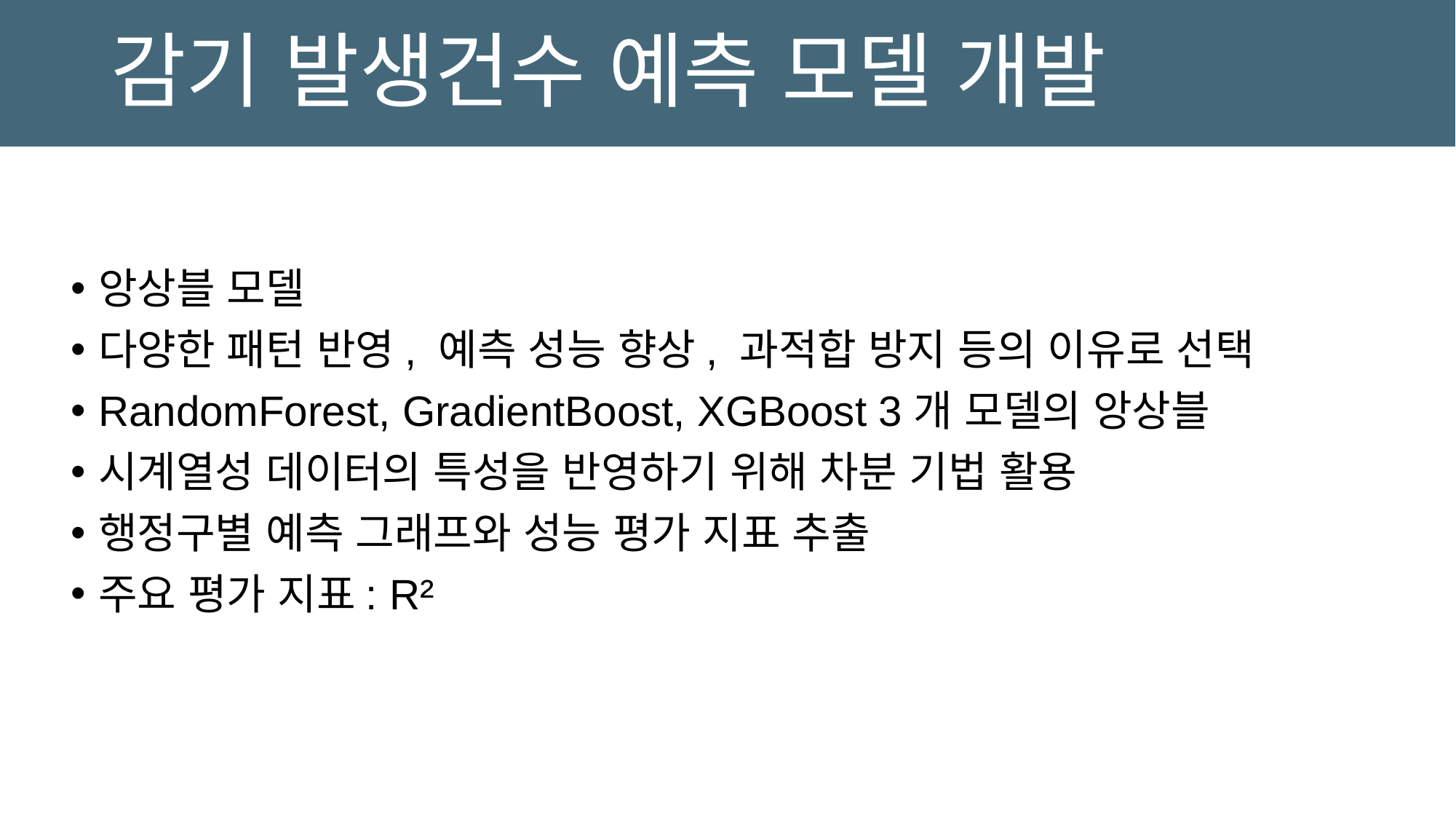

# 감기 발생건수 예측 모델 개발
앙상블 모델
다양한 패턴 반영, 예측 성능 향상, 과적합 방지 등의 이유로 선택
RandomForest, GradientBoost, XGBoost 3개 모델의 앙상블
시계열성 데이터의 특성을 반영하기 위해 차분 기법 활용
행정구별 예측 그래프와 성능 평가 지표 추출
주요 평가 지표: R²